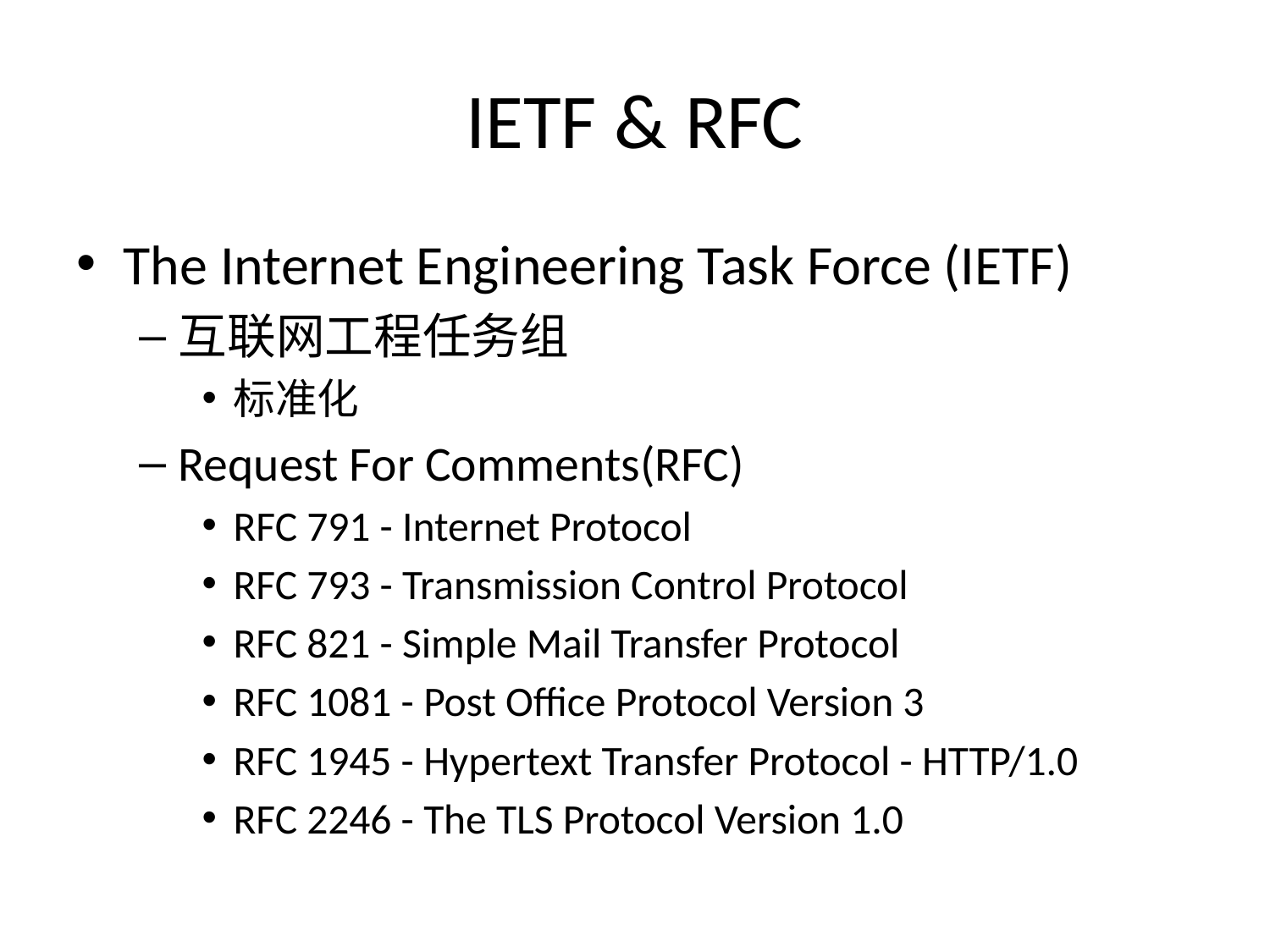

# IETF & RFC
The Internet Engineering Task Force (IETF)
互联网工程任务组
标准化
Request For Comments(RFC)
RFC 791 - Internet Protocol
RFC 793 - Transmission Control Protocol
RFC 821 - Simple Mail Transfer Protocol
RFC 1081 - Post Office Protocol Version 3
RFC 1945 - Hypertext Transfer Protocol - HTTP/1.0
RFC 2246 - The TLS Protocol Version 1.0